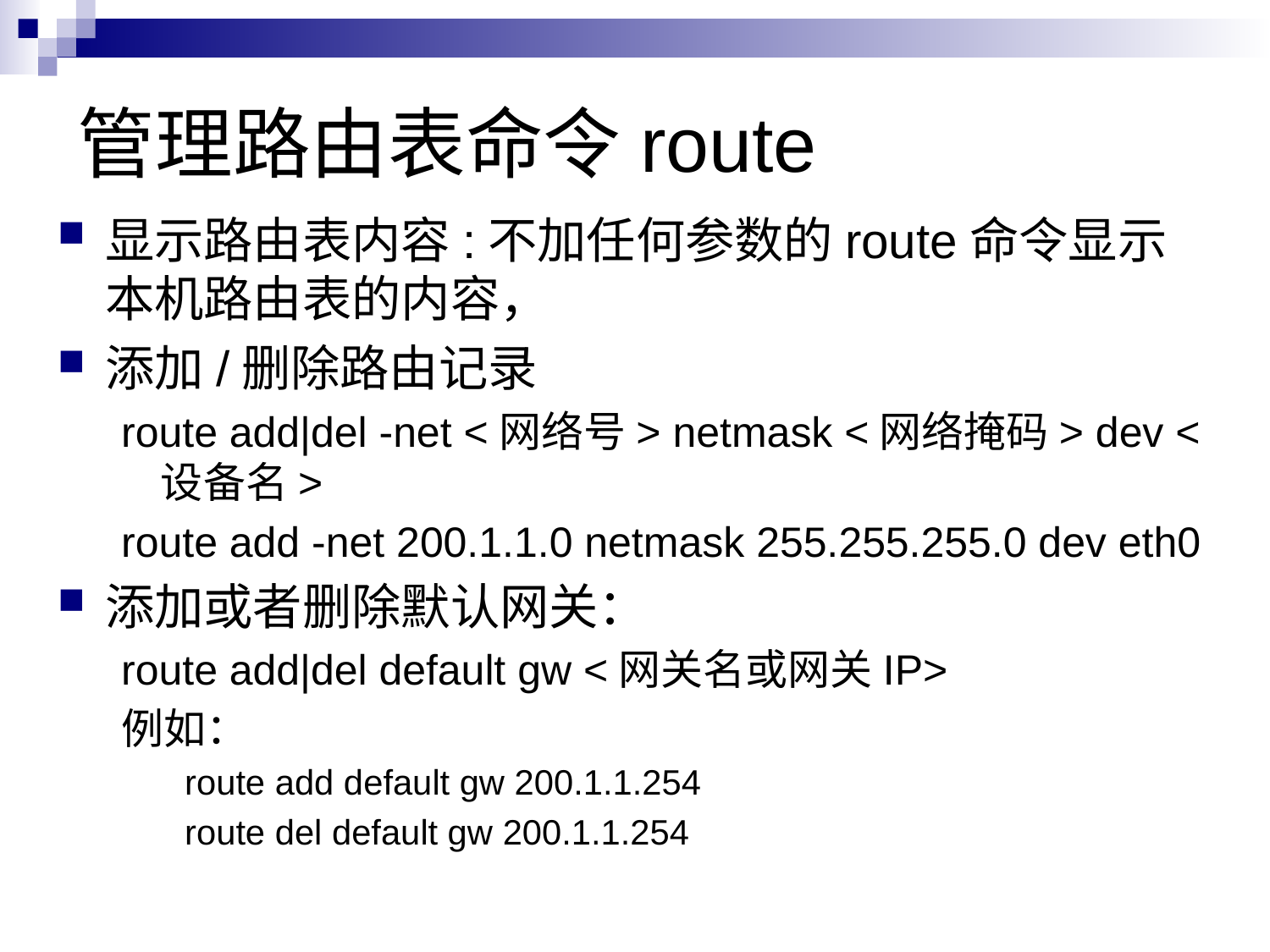

# 管理路由表命令route
显示路由表内容:不加任何参数的route命令显示本机路由表的内容，
添加/删除路由记录
route add|del -net <网络号> netmask <网络掩码> dev <设备名>
route add -net 200.1.1.0 netmask 255.255.255.0 dev eth0
添加或者删除默认网关：
route add|del default gw <网关名或网关IP>
例如：
route add default gw 200.1.1.254
route del default gw 200.1.1.254